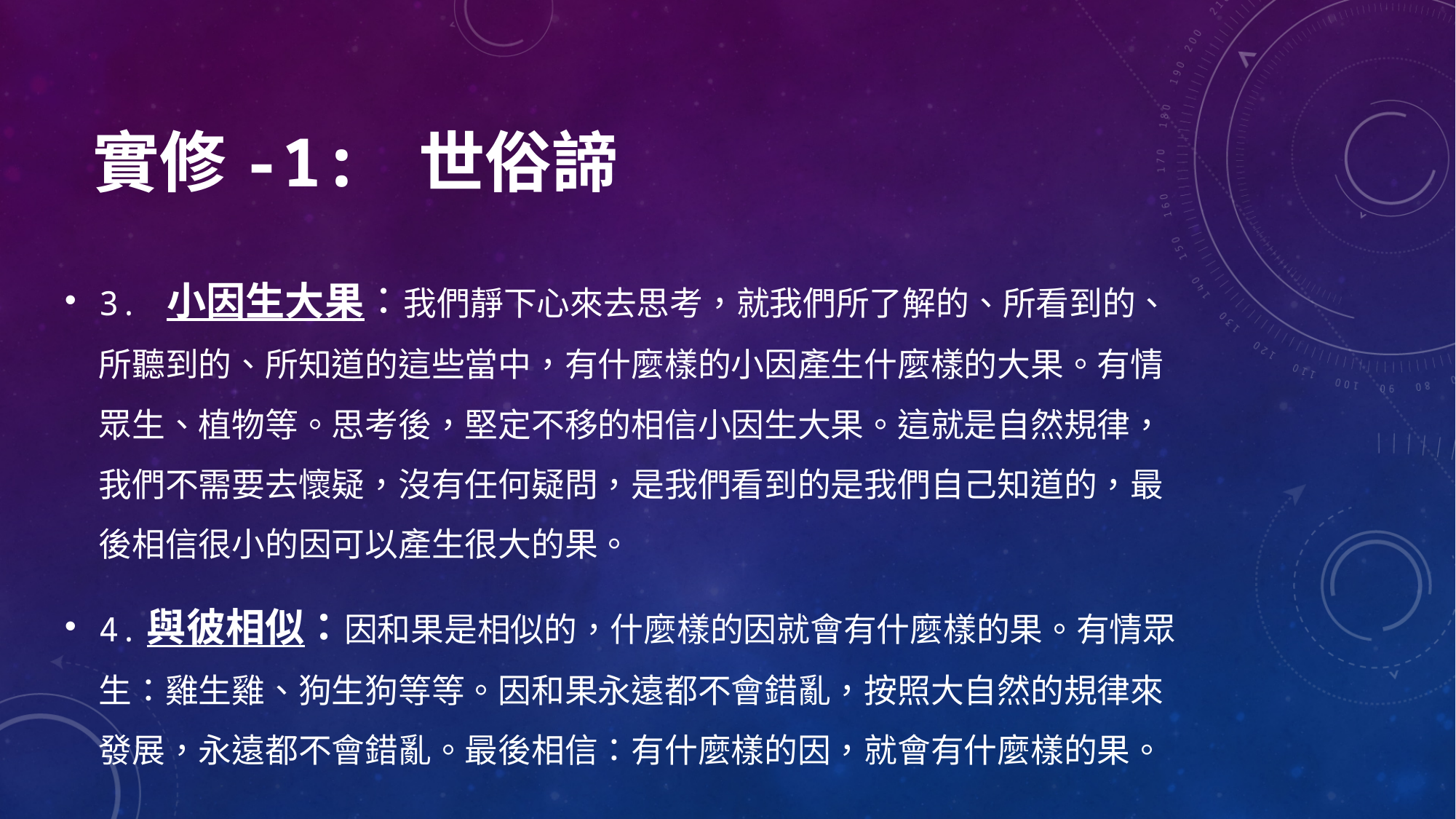

# 實修-1: 世俗諦

3. 小因生大果：我們靜下心來去思考，就我們所了解的、所看到的、所聽到的、所知道的這些當中，有什麼樣的小因產生什麼樣的大果。有情眾生、植物等。思考後，堅定不移的相信小因生大果。這就是自然規律，我們不需要去懷疑，沒有任何疑問，是我們看到的是我們自己知道的，最後相信很小的因可以產生很大的果。
4.與彼相似：因和果是相似的，什麼樣的因就會有什麼樣的果。有情眾生：雞生雞、狗生狗等等。因和果永遠都不會錯亂，按照大自然的規律來發展，永遠都不會錯亂。最後相信：有什麼樣的因，就會有什麼樣的果。